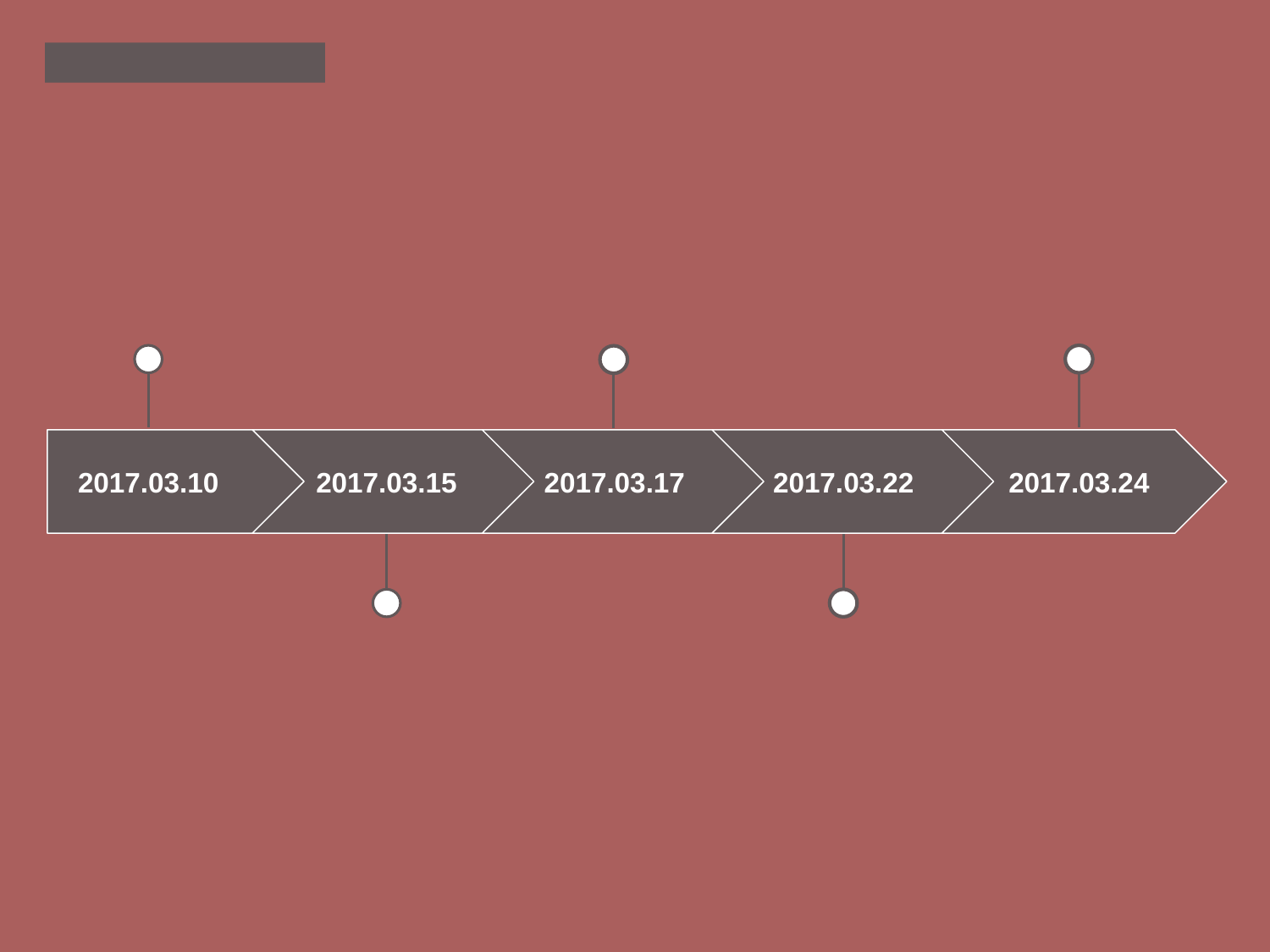

선정 동기
Dice Poker
기  능
업데이트
최종 점검
프로그램 테스트
UI 및 데이터베이스 연동
UI 수정, 기능 추가

2017.03.10
2017.03.15
2017.03.17
2017.03.22
2017.03.24

Android  기능 추가
테이블 추가, 소스코드 추가